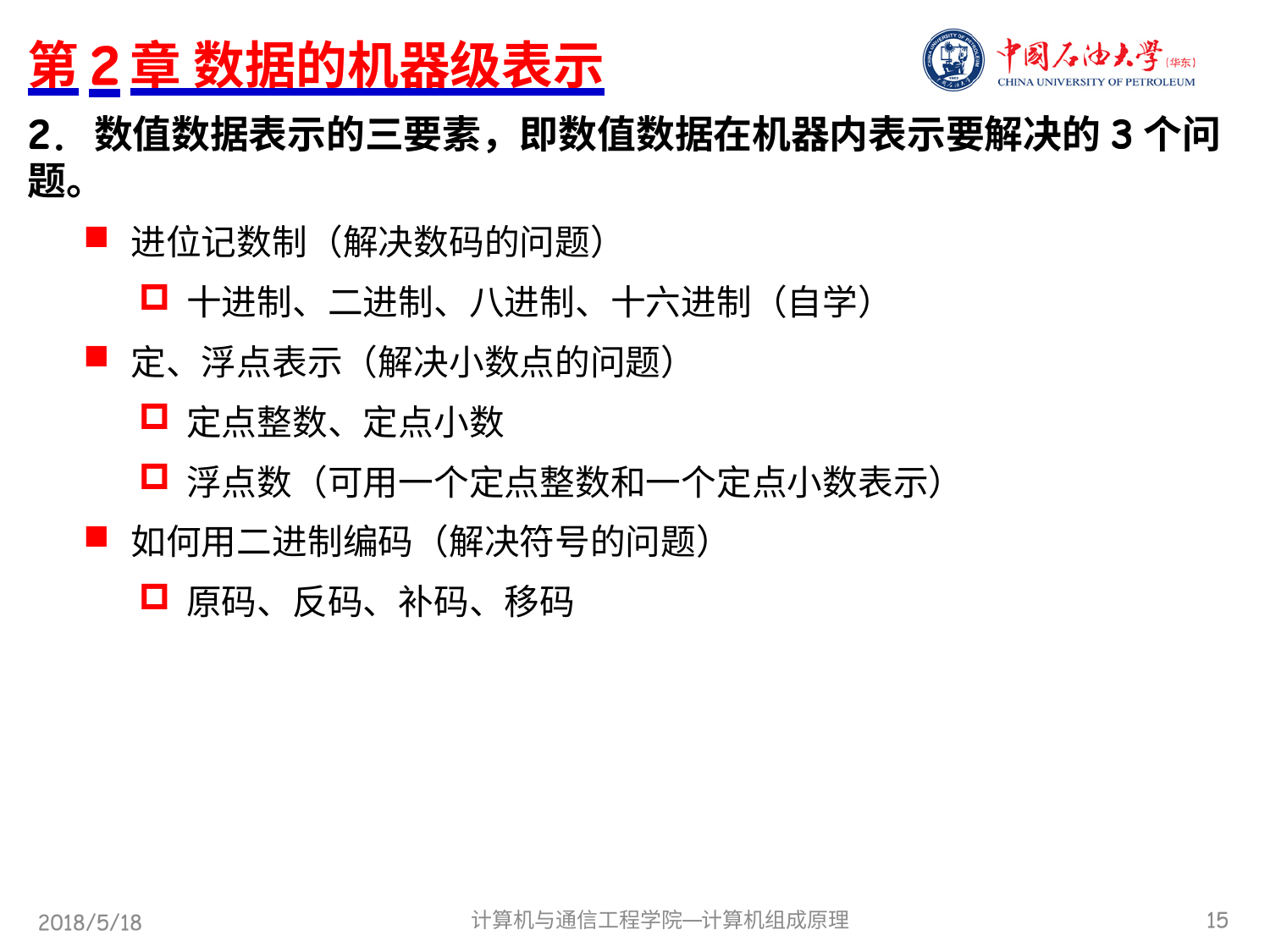

# 第2章 数据的机器级表示
2. 数值数据表示的三要素，即数值数据在机器内表示要解决的3个问题。
进位记数制（解决数码的问题）
十进制、二进制、八进制、十六进制（自学）
定、浮点表示（解决小数点的问题）
定点整数、定点小数
浮点数（可用一个定点整数和一个定点小数表示）
如何用二进制编码（解决符号的问题）
原码、反码、补码、移码
计算机与通信工程学院—计算机组成原理
15
2018/5/18